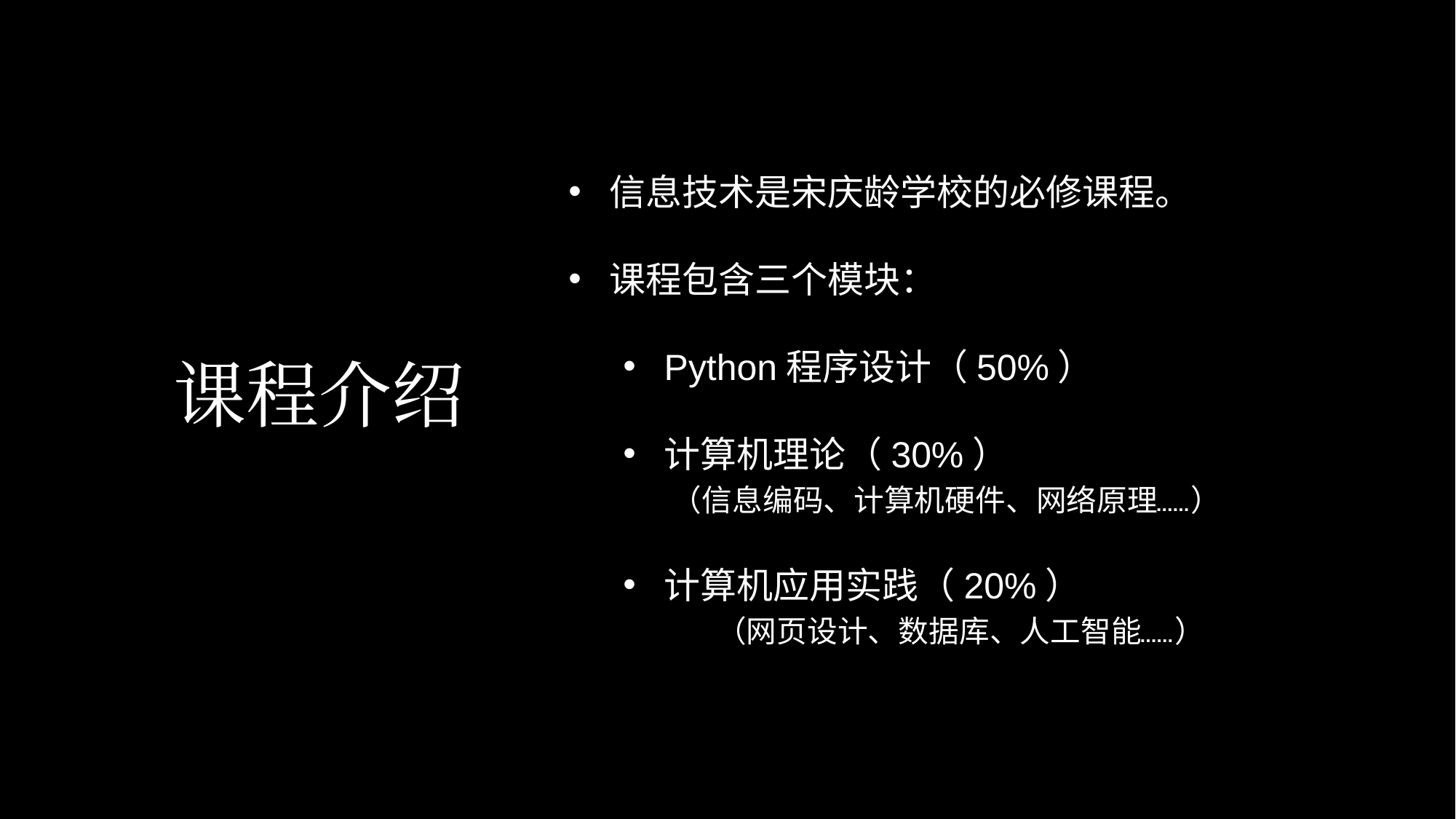

信息技术是宋庆龄学校的必修课程。

课程包含三个模块：

Python程序设计（50%）

计算机理论（30%）
  （信息编码、计算机硬件、网络原理……）

计算机应用实践（20%）
       （网页设计、数据库、人工智能……）

课程介绍